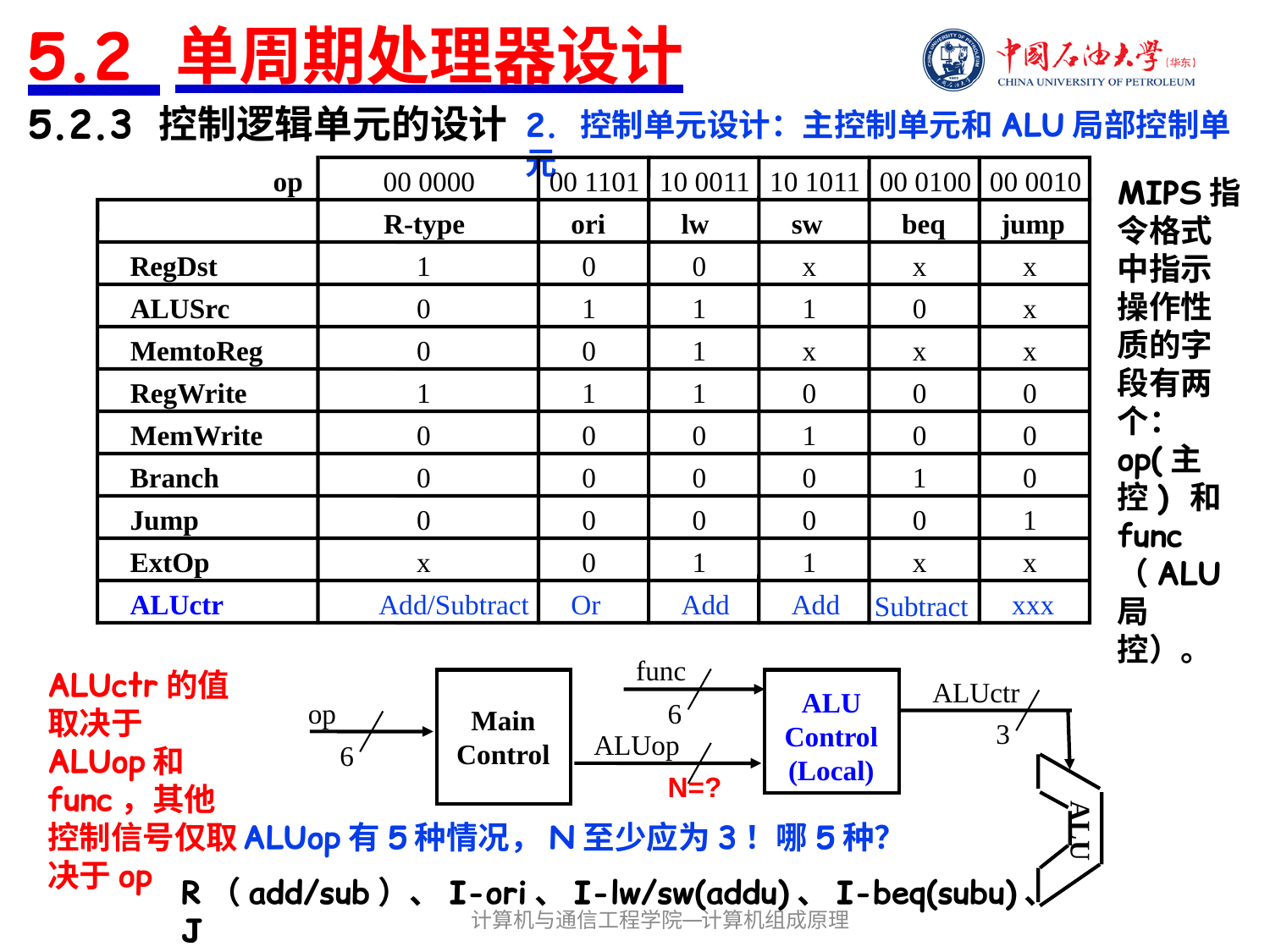

# 5.2 单周期处理器设计
5.2.3 控制逻辑单元的设计

2. 控制单元设计：主控制单元和ALU局部控制单元

op

00 0000
00 1101
10 0011
10 1011
00 0100
00 0010

R-type
ori
lw
sw
beq
jump

RegDst
1
0
0
x
x
x

ALUSrc
0
1
1
1
0
x

MemtoReg
0
0
1
x
x
x

RegWrite
1
1
1
0
0
0

MemWrite
0
0
0
1
0
0

Branch
0
0
0
0
1
0

Jump
0
0
0
0
0
1

ExtOp
x
0
1
1
x
x

ALUctr
Add/Subtract
Or
Add
Add
xxx
Subtract

MIPS指令格式中指示操作性质的字段有两个：op(主控) 和 func（ALU局控）。
func
ALUctr

ALU
Control
(Local)
op

6

Main
Control

3

ALUop

6

N=?
ALU
ALUctr的值取决于ALUop和func，其他控制信号仅取决于op
ALUop有5种情况，N至少应为3！哪5种？
R（add/sub）、I-ori、I-lw/sw(addu)、I-beq(subu)、J
计算机与通信工程学院—计算机组成原理
78